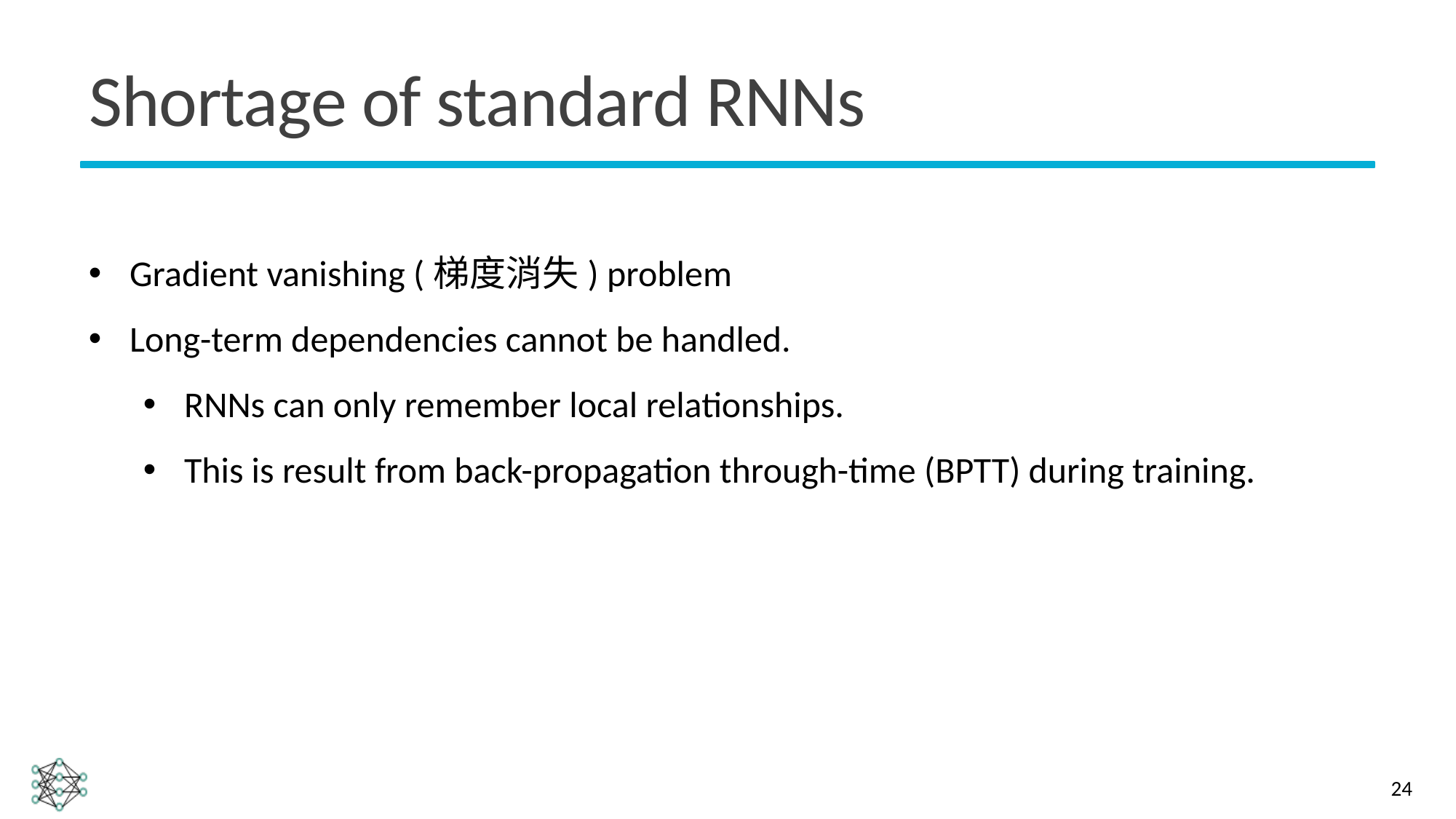

# Shortage of standard RNNs
Gradient vanishing (梯度消失) problem
Long-term dependencies cannot be handled.
RNNs can only remember local relationships.
This is result from back-propagation through-time (BPTT) during training.
24